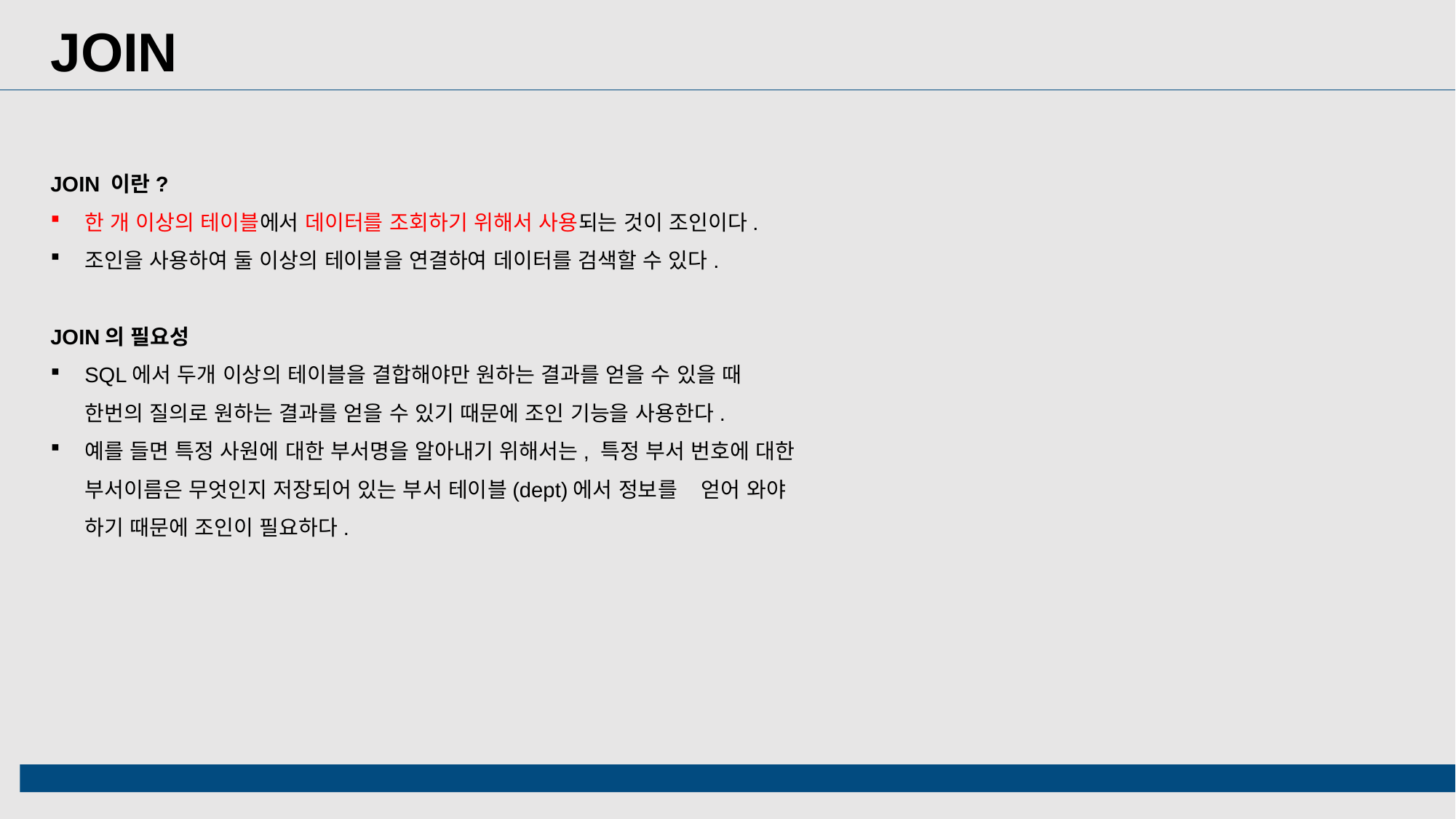

JOIN
JOIN 이란?
한 개 이상의 테이블에서 데이터를 조회하기 위해서 사용되는 것이 조인이다.
조인을 사용하여 둘 이상의 테이블을 연결하여 데이터를 검색할 수 있다.

JOIN의 필요성
SQL에서 두개 이상의 테이블을 결합해야만 원하는 결과를 얻을 수 있을 때           한번의 질의로 원하는 결과를 얻을 수 있기 때문에 조인 기능을 사용한다.
예를 들면 특정 사원에 대한 부서명을 알아내기 위해서는, 특정 부서 번호에 대한 부서이름은 무엇인지 저장되어 있는 부서 테이블(dept)에서 정보를    얻어 와야 하기 때문에 조인이 필요하다.